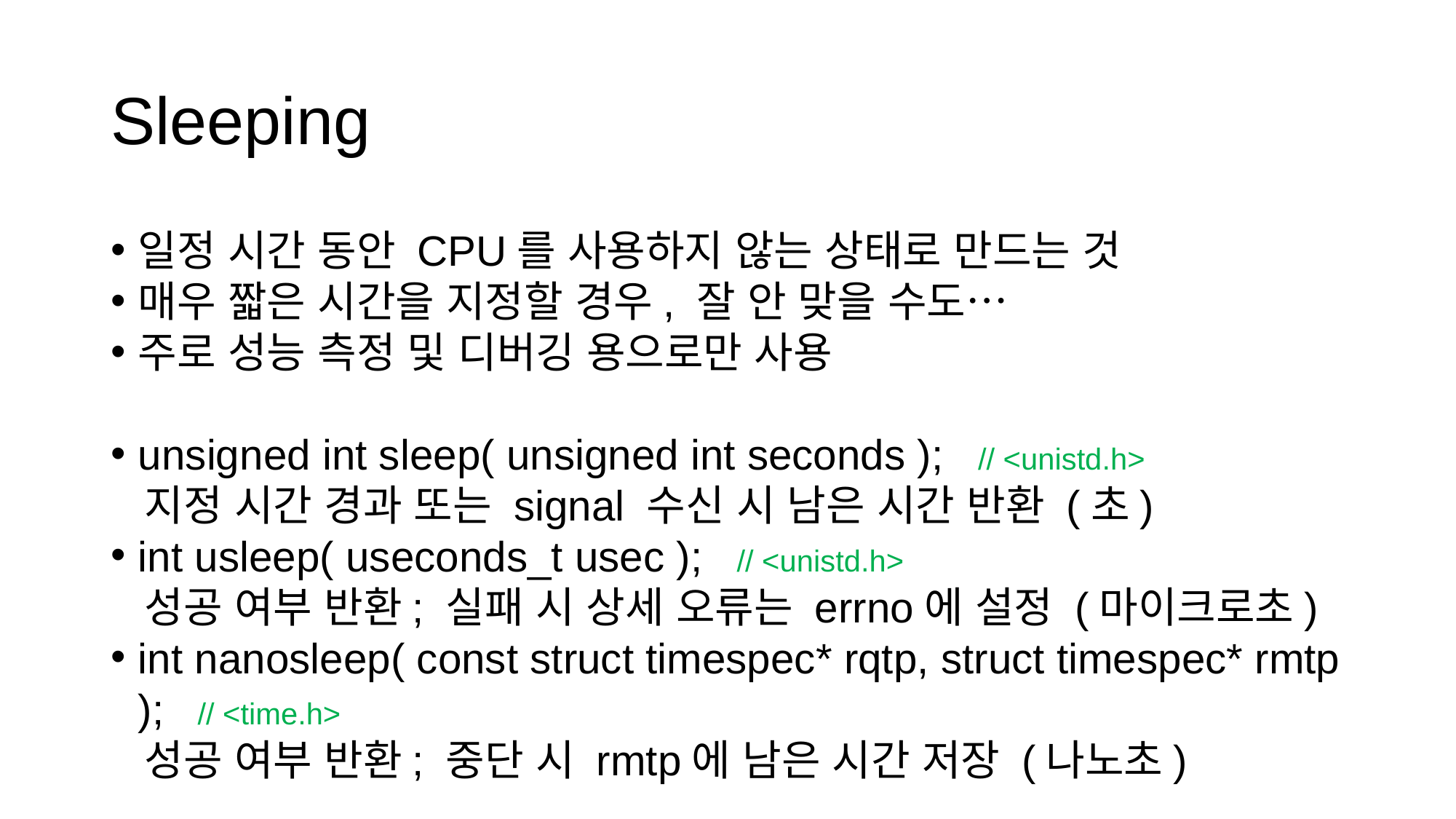

# Sleeping
일정 시간 동안 CPU를 사용하지 않는 상태로 만드는 것
매우 짧은 시간을 지정할 경우, 잘 안 맞을 수도…
주로 성능 측정 및 디버깅 용으로만 사용

unsigned int sleep( unsigned int seconds );    // <unistd.h>
  지정 시간 경과 또는 signal 수신 시 남은 시간 반환 (초)
int usleep( useconds_t usec );    // <unistd.h>
  성공 여부 반환; 실패 시 상세 오류는 errno에 설정 (마이크로초)
int nanosleep( const struct timespec* rqtp, struct timespec* rmtp );    // <time.h>
  성공 여부 반환; 중단 시 rmtp에 남은 시간 저장 (나노초)